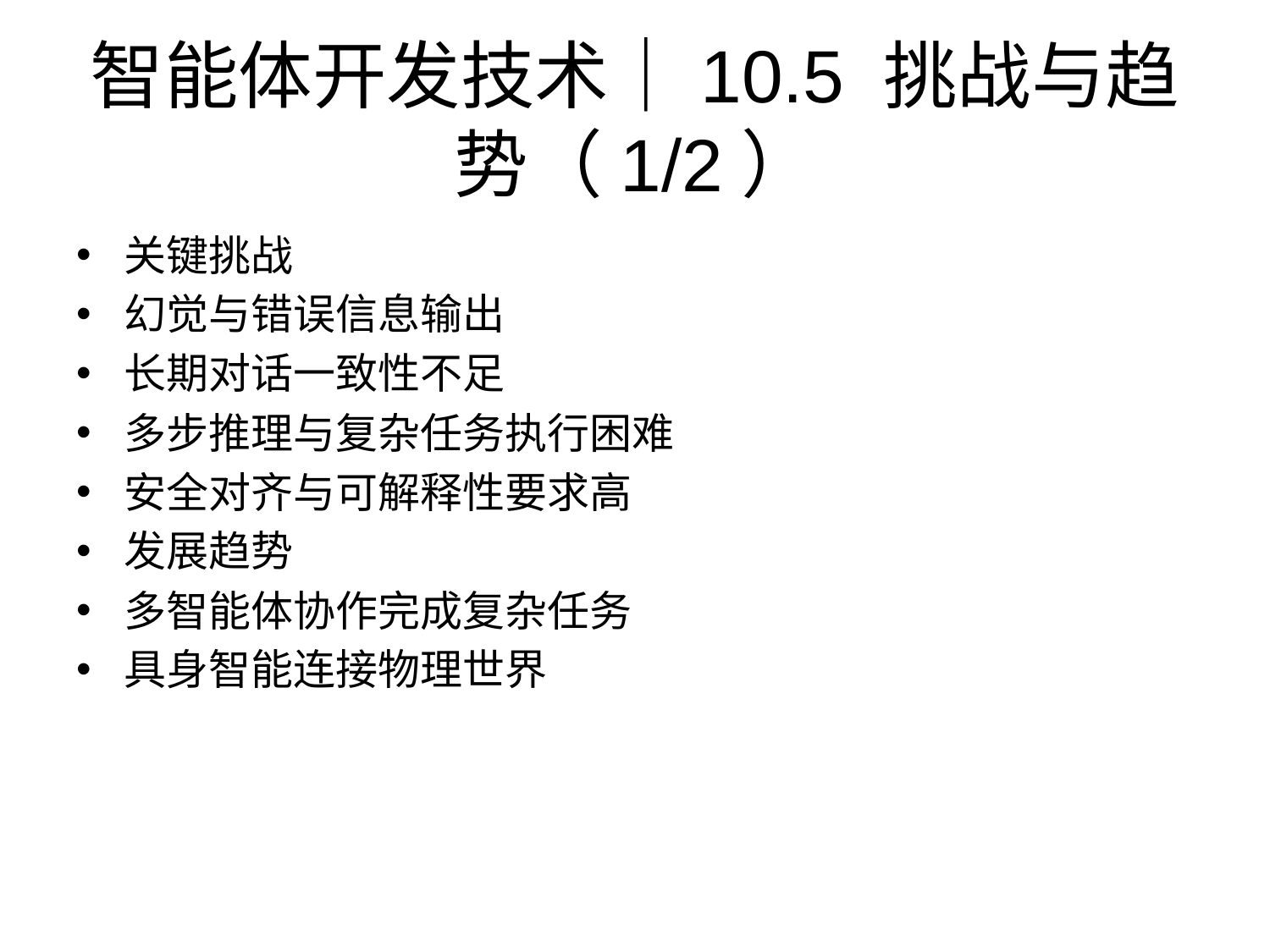

# 智能体开发技术｜10.5 挑战与趋势（1/2）
关键挑战
幻觉与错误信息输出
长期对话一致性不足
多步推理与复杂任务执行困难
安全对齐与可解释性要求高
发展趋势
多智能体协作完成复杂任务
具身智能连接物理世界